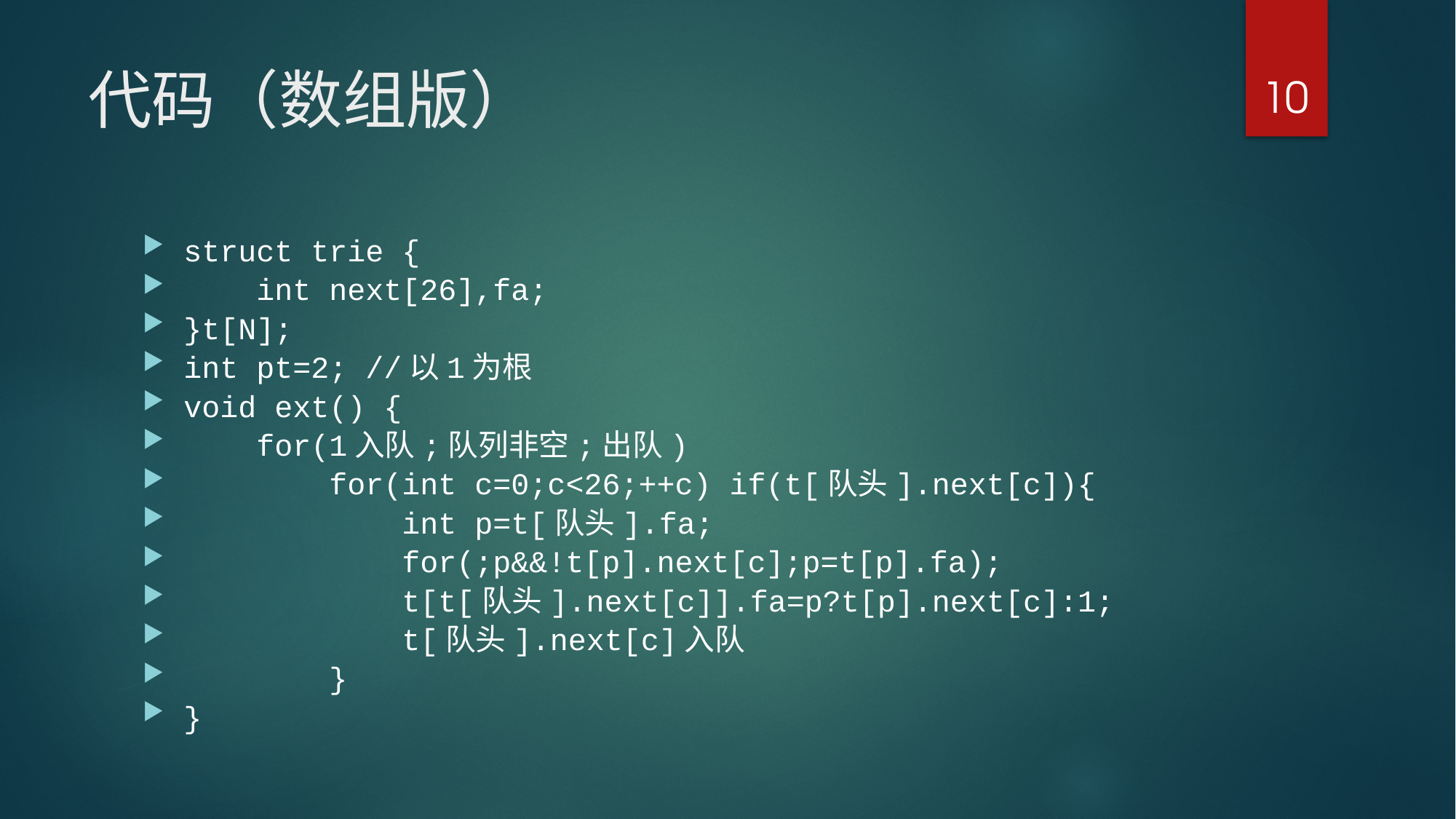

10
# 代码（数组版）
struct trie {
    int next[26],fa;
}t[N];
int pt=2; //以1为根
void ext() {
    for(1入队;队列非空;出队)
        for(int c=0;c<26;++c) if(t[队头].next[c]){
            int p=t[队头].fa;
            for(;p&&!t[p].next[c];p=t[p].fa);
            t[t[队头].next[c]].fa=p?t[p].next[c]:1;
            t[队头].next[c]入队
        }
}